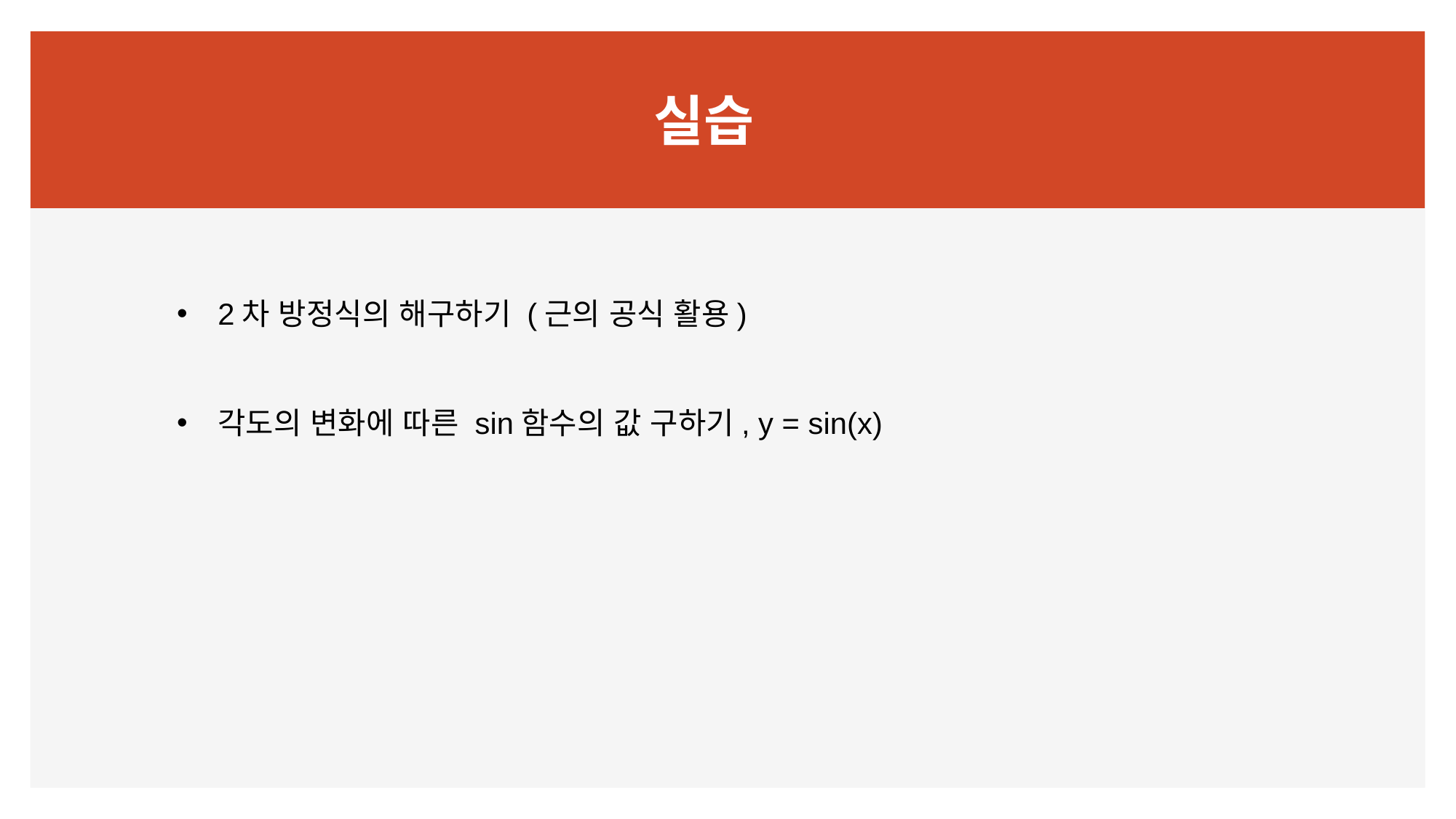

# 실습
2차 방정식의 해구하기 (근의 공식 활용)

각도의 변화에 따른 sin함수의 값 구하기, y = sin(x)